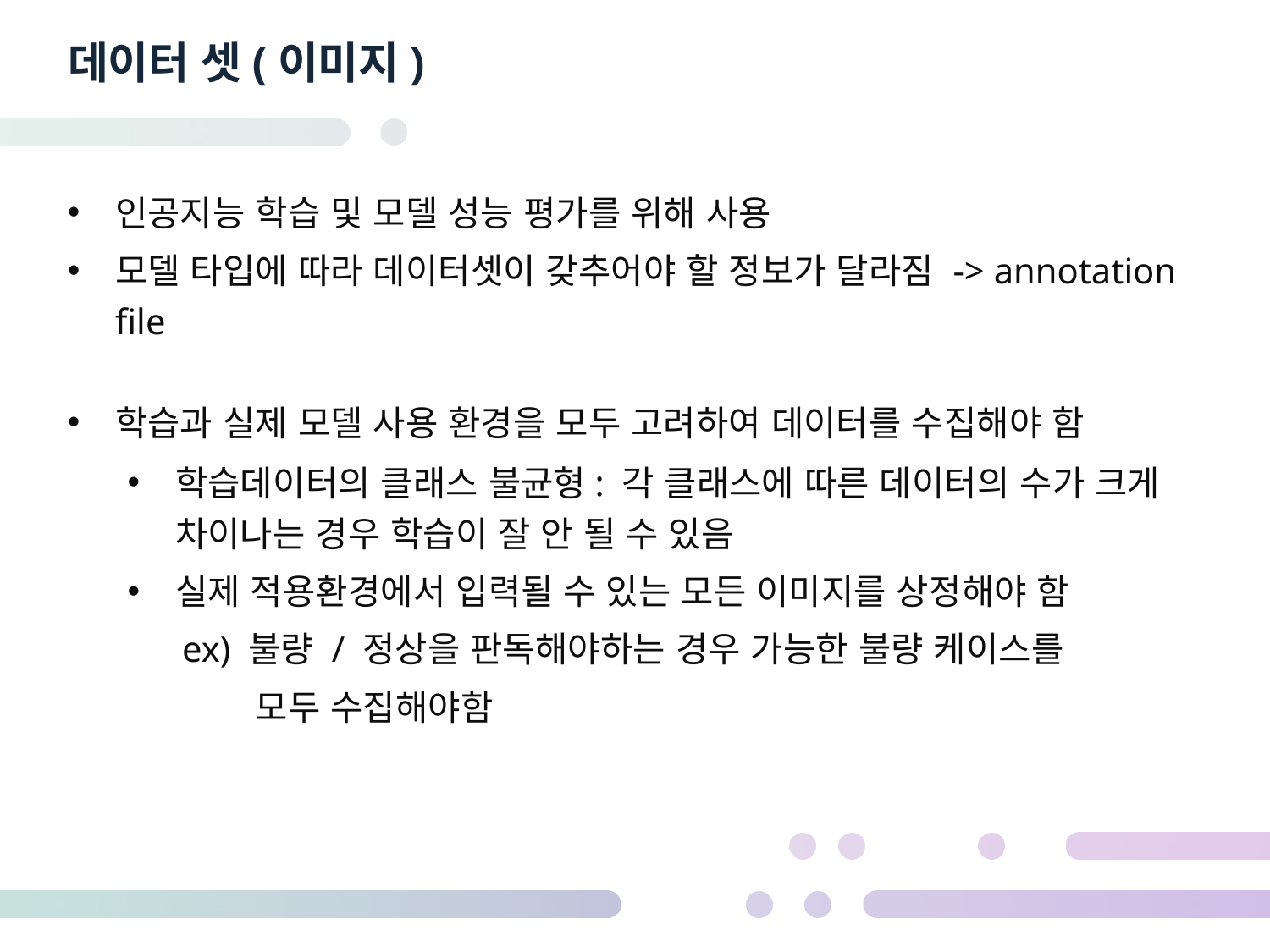

# 데이터 셋(이미지)
인공지능 학습 및 모델 성능 평가를 위해 사용
모델 타입에 따라 데이터셋이 갖추어야 할 정보가 달라짐 -> annotation file
학습과 실제 모델 사용 환경을 모두 고려하여 데이터를 수집해야 함
학습데이터의 클래스 불균형: 각 클래스에 따른 데이터의 수가 크게 차이나는 경우 학습이 잘 안 될 수 있음
실제 적용환경에서 입력될 수 있는 모든 이미지를 상정해야 함
      ex) 불량 / 정상을 판독해야하는 경우 가능한 불량 케이스를
            모두 수집해야함